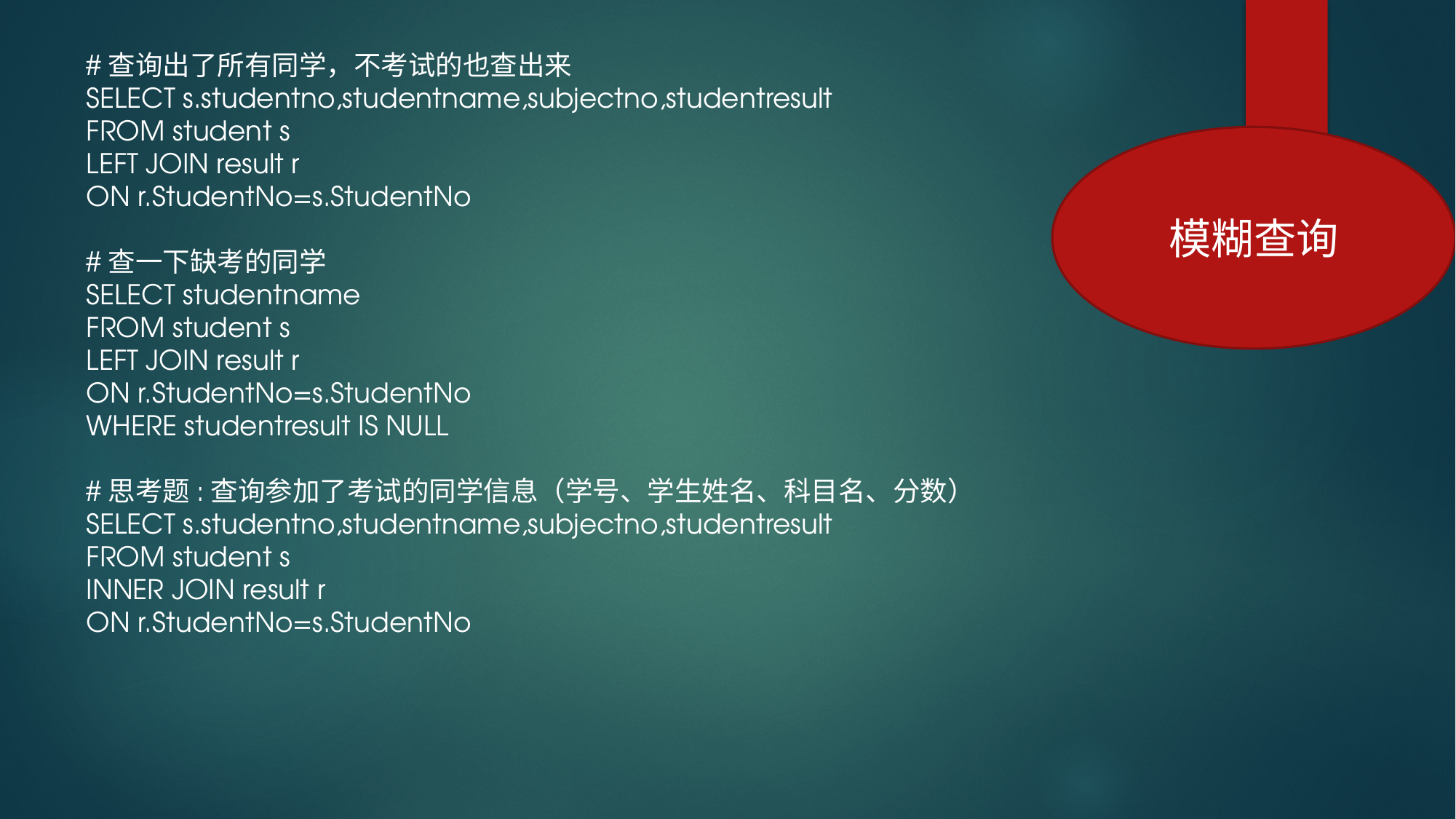

#查询出了所有同学，不考试的也查出来
SELECT s.studentno,studentname,subjectno,studentresult
FROM student s
LEFT JOIN result r
ON r.StudentNo=s.StudentNo

#查一下缺考的同学
SELECT studentname
FROM student s
LEFT JOIN result r
ON r.StudentNo=s.StudentNo
WHERE studentresult IS NULL

#思考题:查询参加了考试的同学信息（学号、学生姓名、科目名、分数）
SELECT s.studentno,studentname,subjectno,studentresult
FROM student s
INNER JOIN result r
ON r.StudentNo=s.StudentNo

模糊查询